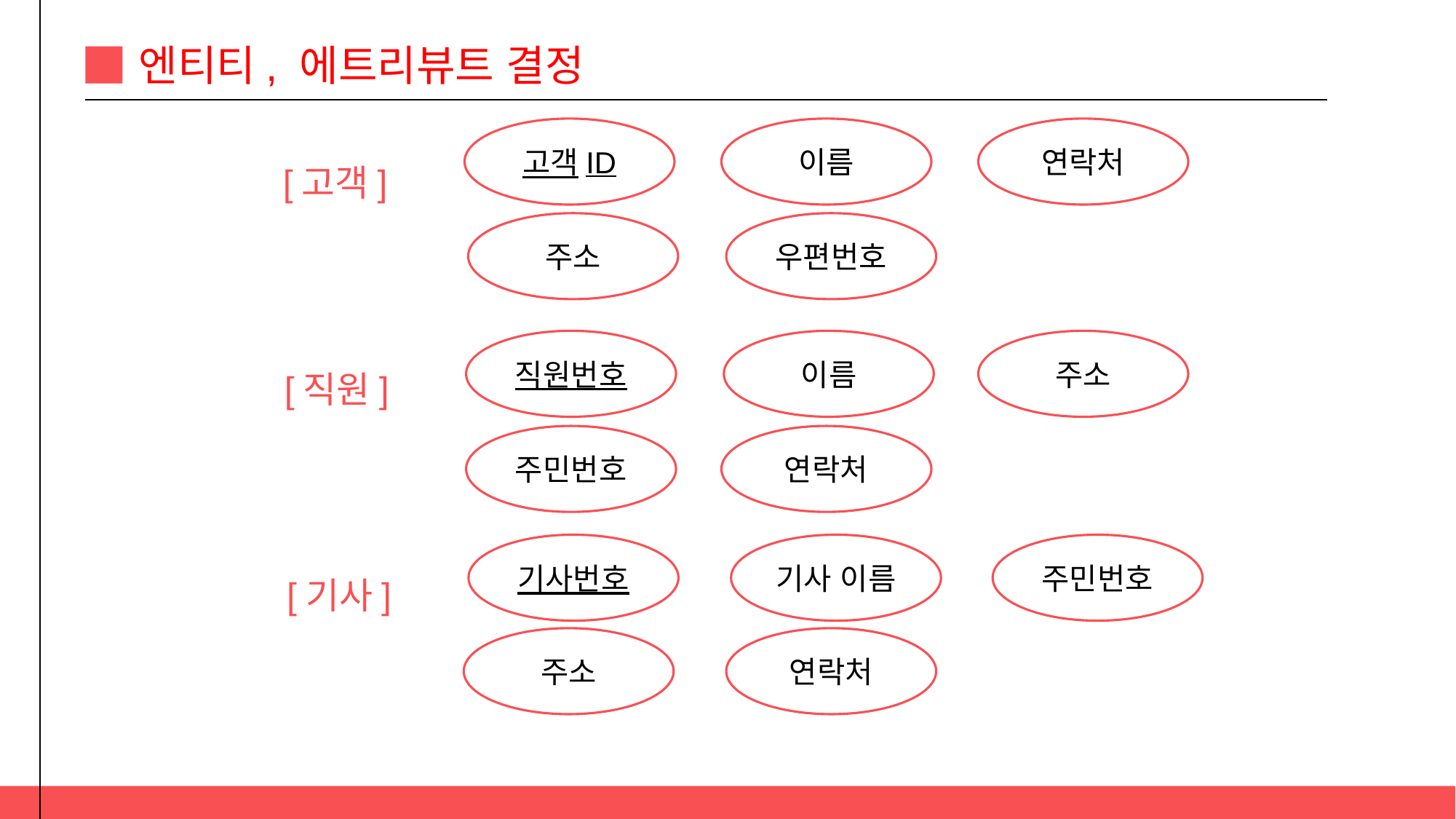

엔티티, 에트리뷰트 결정

고객ID
이름
연락처
[고객]

주소
우편번호
직원번호
이름
주소
[직원]

주민번호
연락처
기사번호
기사 이름
주민번호
[기사]

주소
연락처